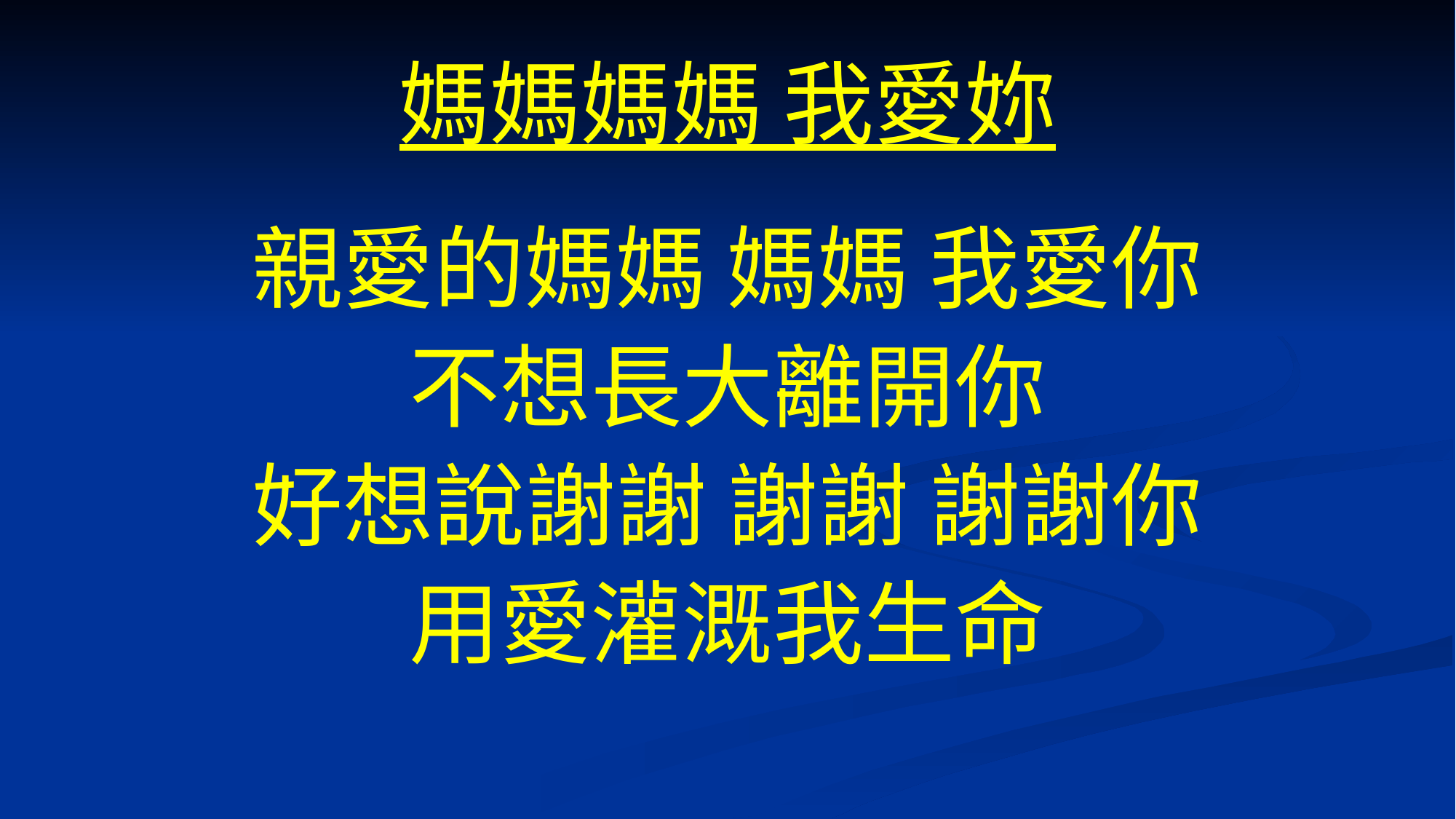

# 媽媽媽媽 我愛妳
親愛的媽媽 媽媽 我愛你
不想長大離開你
好想說謝謝 謝謝 謝謝你
用愛灌溉我生命